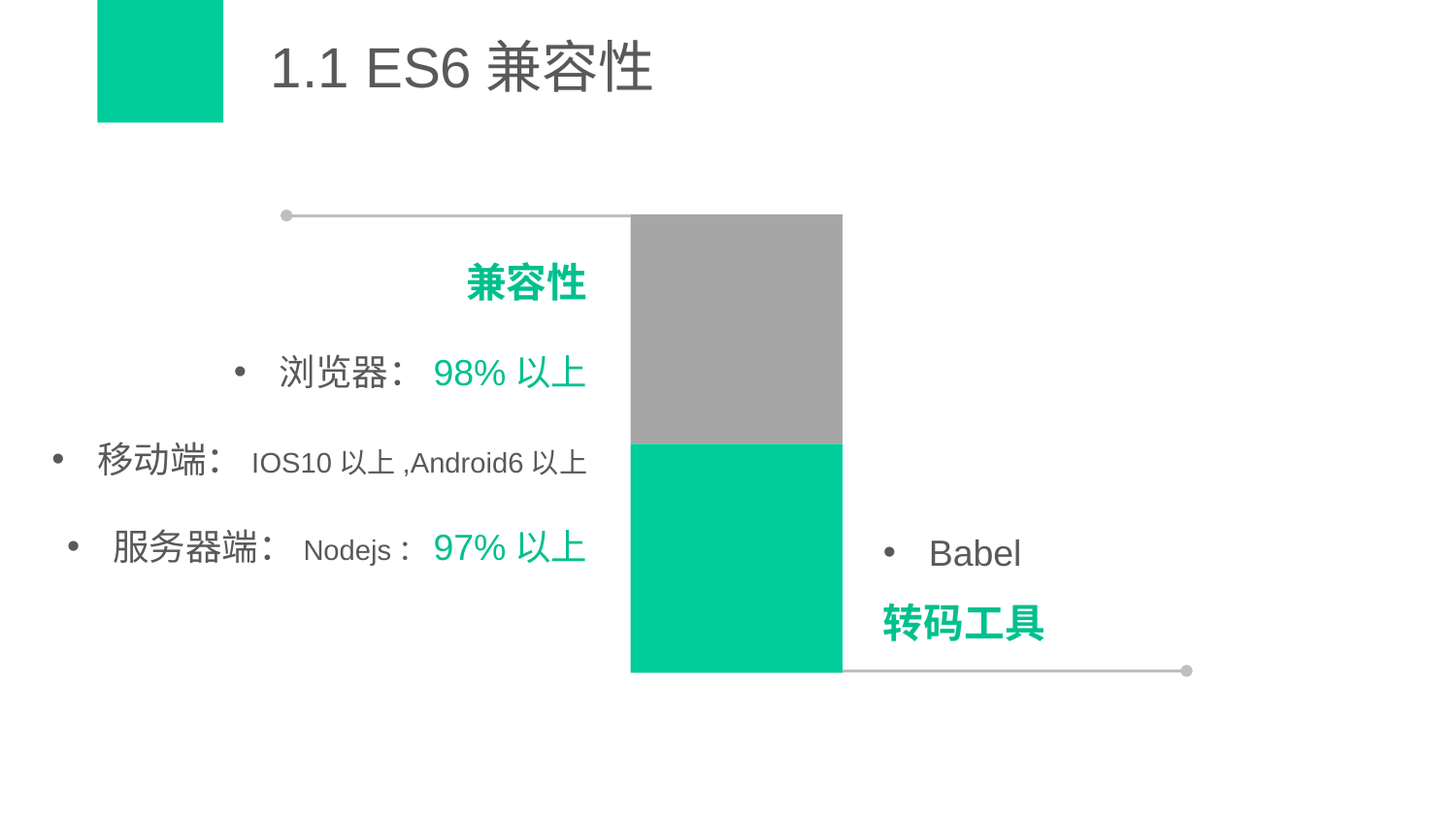

# 1.1 ES6兼容性

兼容性
浏览器：98%以上
移动端：IOS10以上,Android6以上
服务器端：Nodejs：97%以上

Babel
转码工具